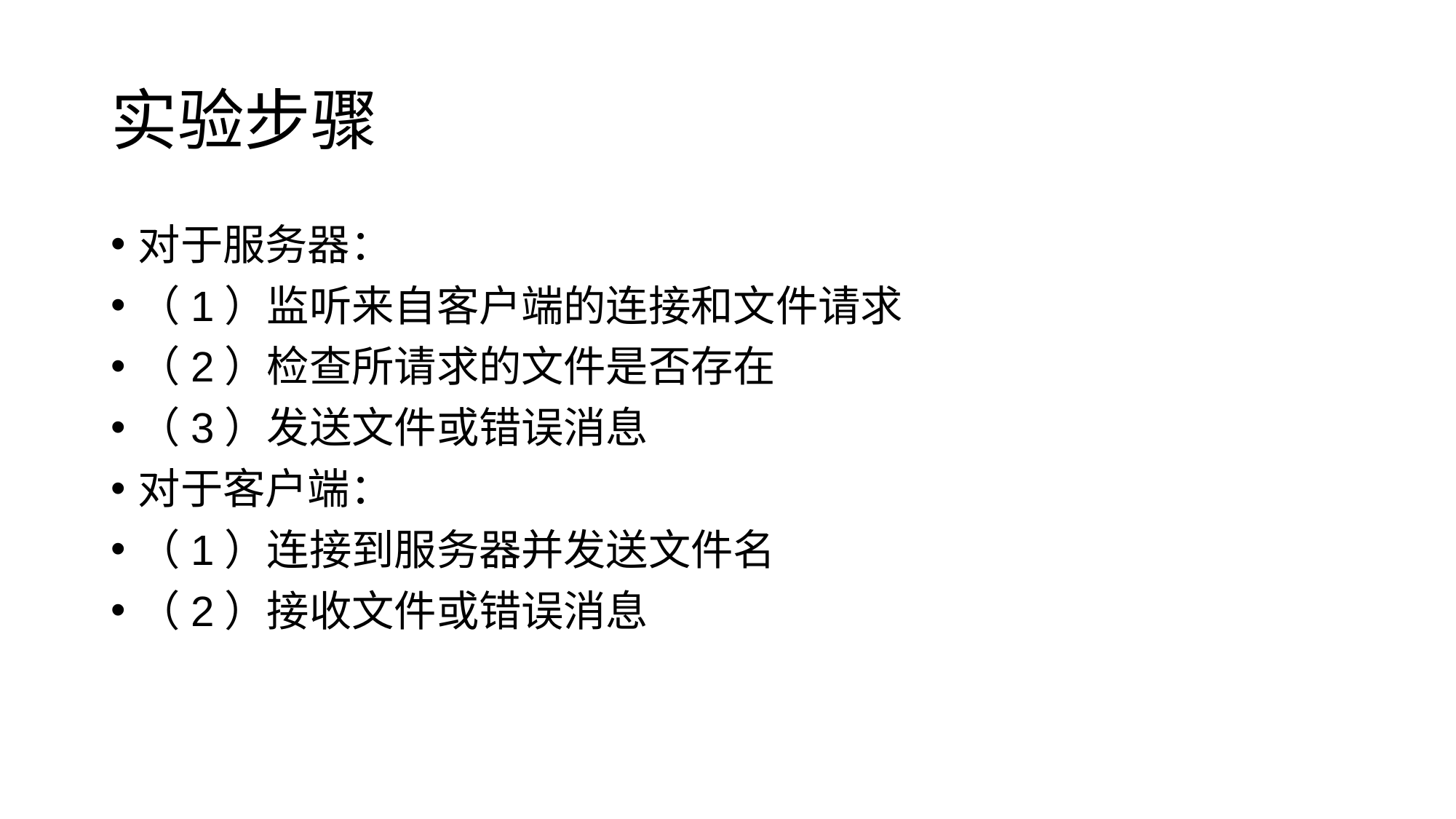

# 实验步骤
对于服务器：
（1）监听来自客户端的连接和文件请求
（2）检查所请求的文件是否存在
（3）发送文件或错误消息
对于客户端：
（1）连接到服务器并发送文件名
（2）接收文件或错误消息